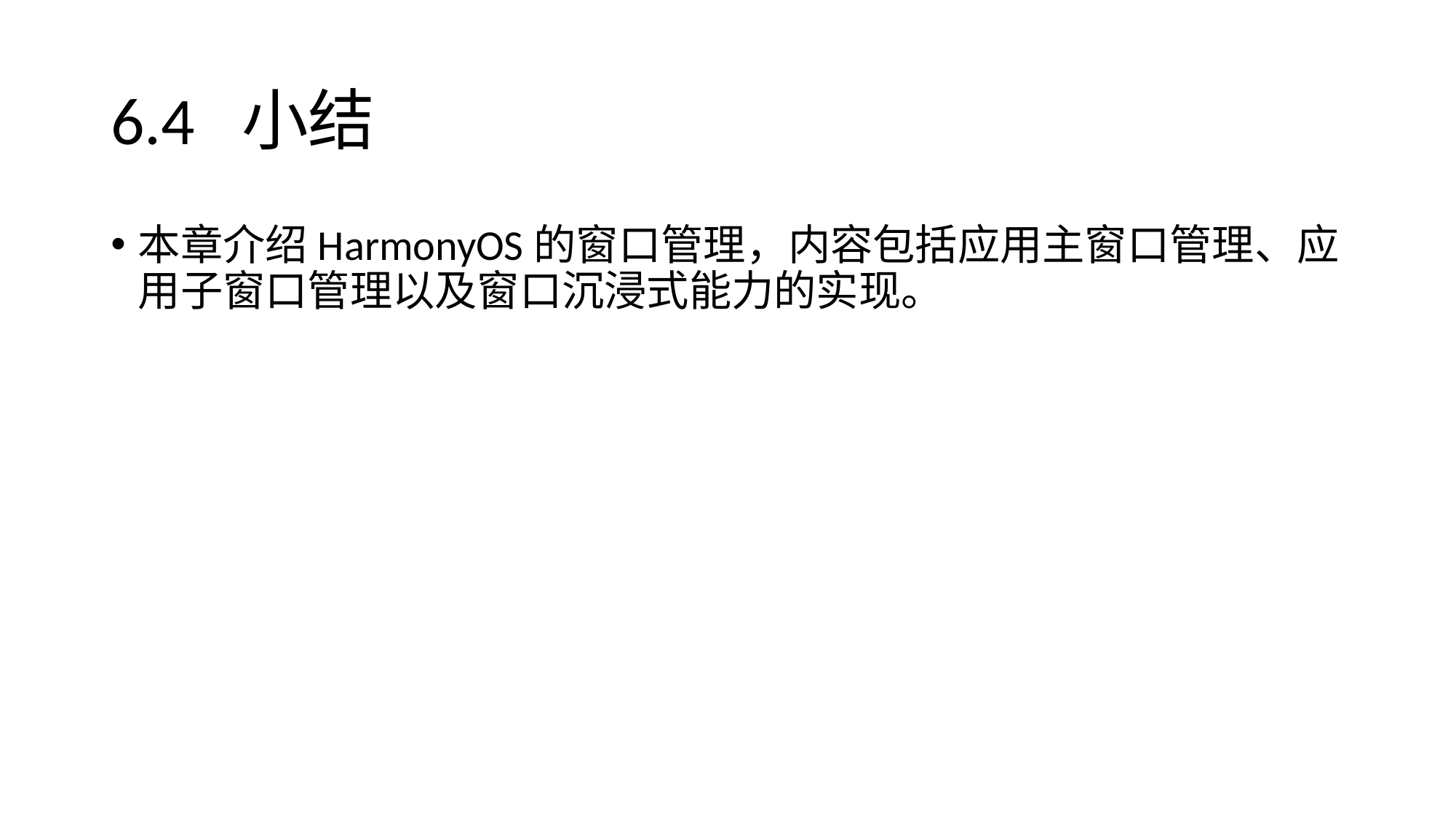

# 6.4  小结
本章介绍HarmonyOS的窗口管理，内容包括应用主窗口管理、应用子窗口管理以及窗口沉浸式能力的实现。